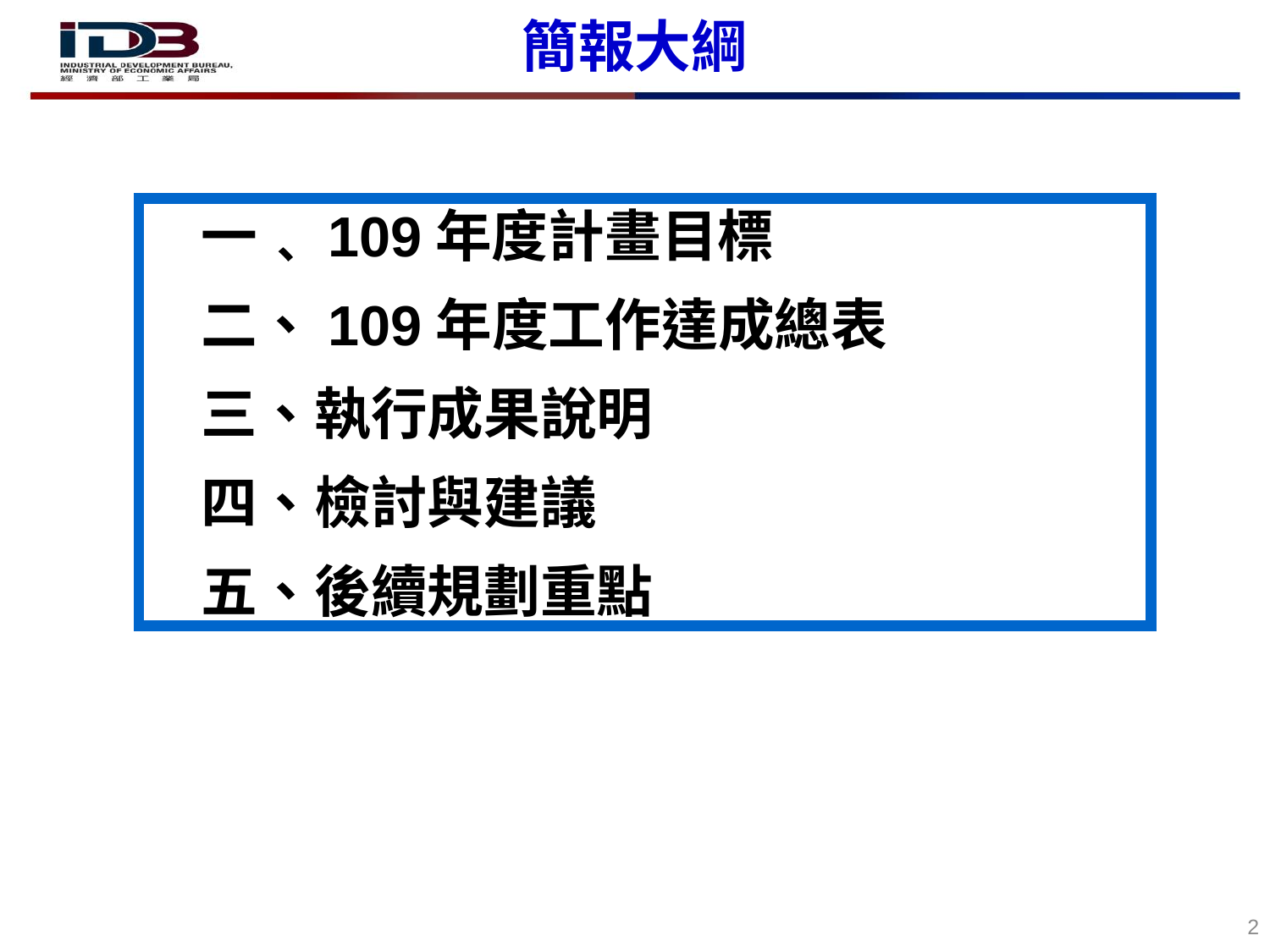

# 簡報大綱
一﹑109年度計畫目標
二、109年度工作達成總表
三、執行成果說明
四、檢討與建議
五、後續規劃重點
2